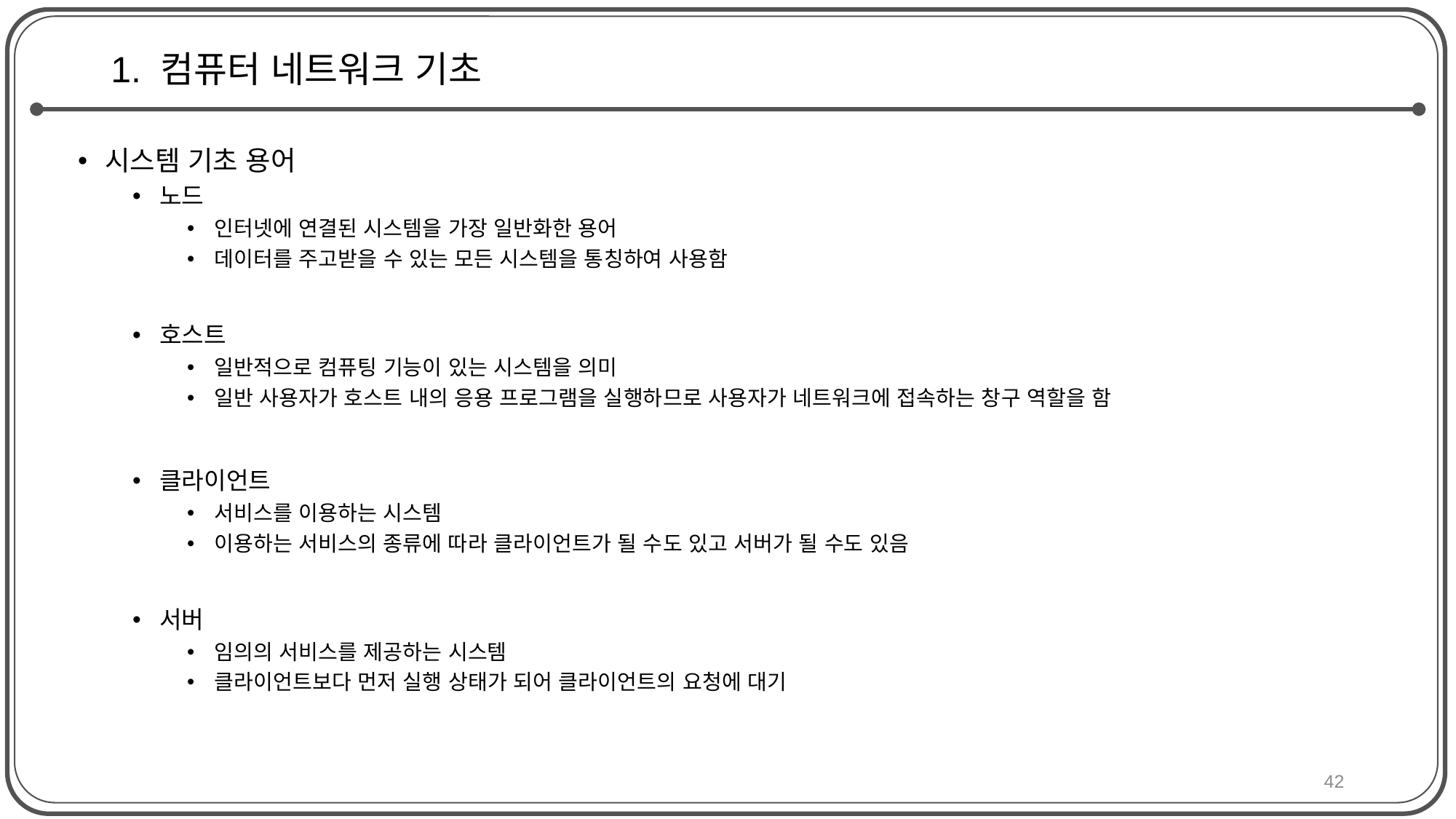

# 1. 컴퓨터 네트워크 기초
시스템 기초 용어
노드
인터넷에 연결된 시스템을 가장 일반화한 용어
데이터를 주고받을 수 있는 모든 시스템을 통칭하여 사용함

호스트
일반적으로 컴퓨팅 기능이 있는 시스템을 의미
일반 사용자가 호스트 내의 응용 프로그램을 실행하므로 사용자가 네트워크에 접속하는 창구 역할을 함

클라이언트
서비스를 이용하는 시스템
이용하는 서비스의 종류에 따라 클라이언트가 될 수도 있고 서버가 될 수도 있음

서버
임의의 서비스를 제공하는 시스템
클라이언트보다 먼저 실행 상태가 되어 클라이언트의 요청에 대기
42